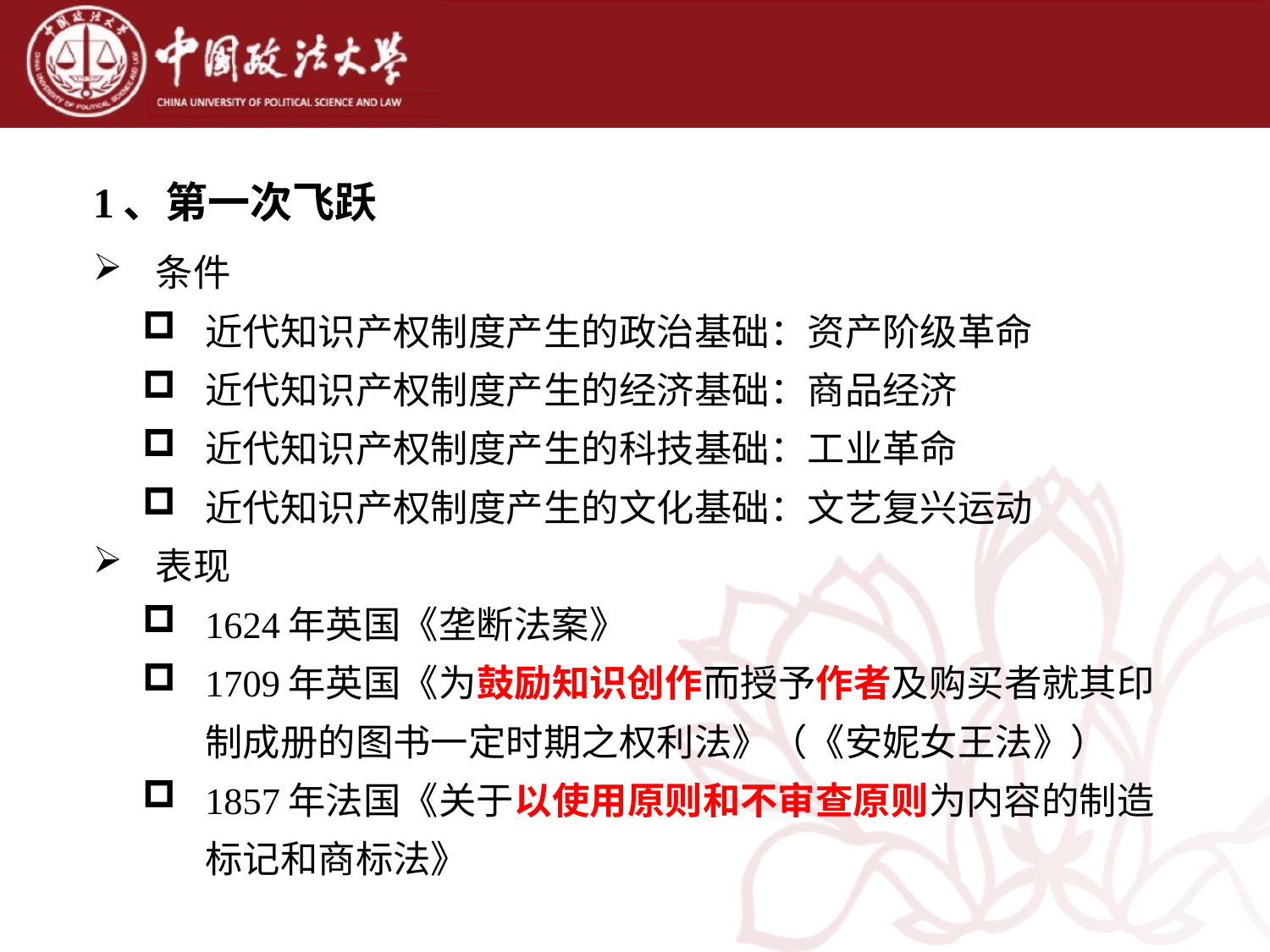

1、第一次飞跃
条件
近代知识产权制度产生的政治基础：资产阶级革命
近代知识产权制度产生的经济基础：商品经济
近代知识产权制度产生的科技基础：工业革命
近代知识产权制度产生的文化基础：文艺复兴运动
表现
1624年英国《垄断法案》
1709年英国《为鼓励知识创作而授予作者及购买者就其印制成册的图书一定时期之权利法》（《安妮女王法》）
1857年法国《关于以使用原则和不审查原则为内容的制造标记和商标法》